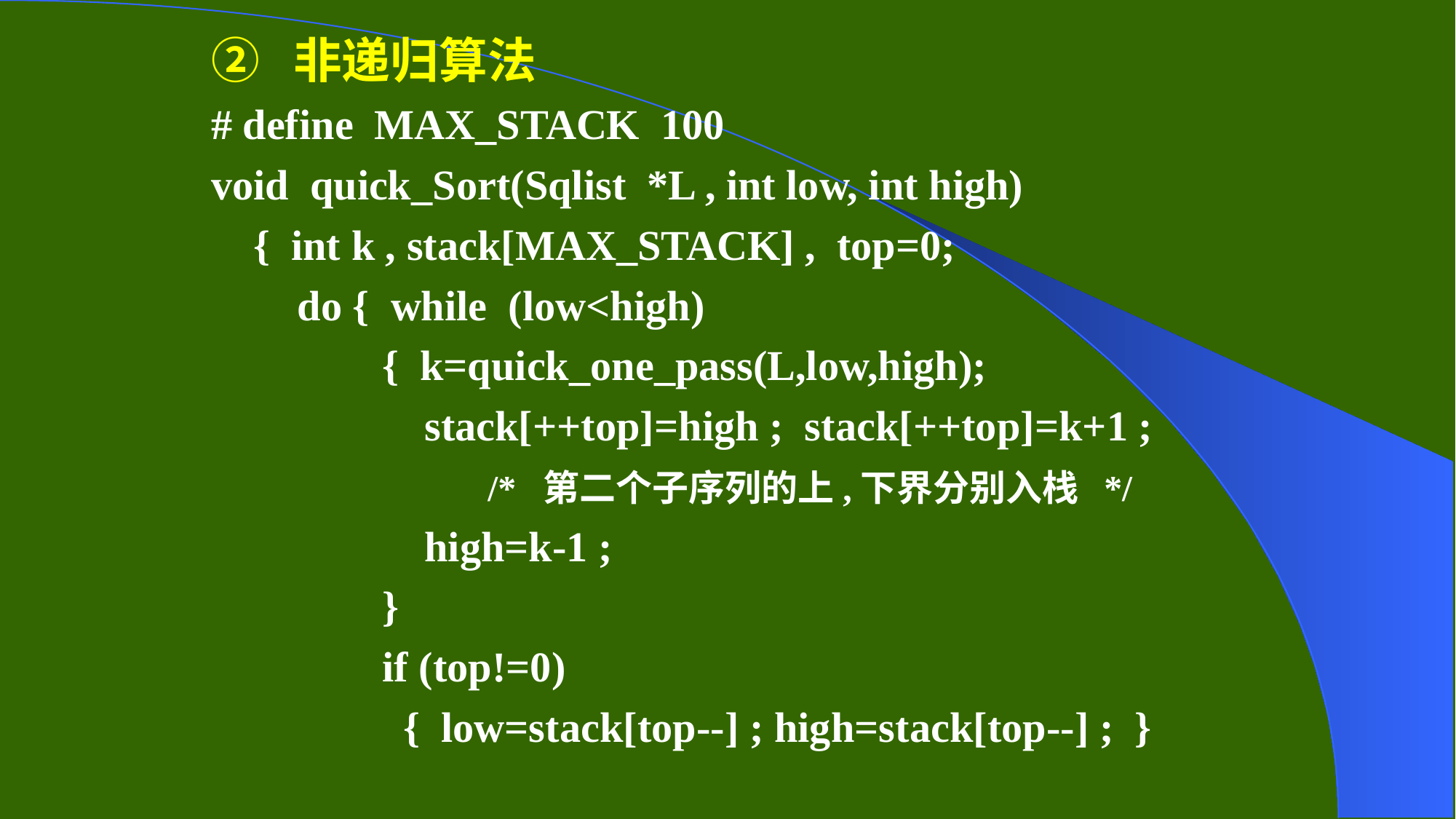

②  非递归算法
# define  MAX_STACK  100
void  quick_Sort(Sqlist  *L , int low, int high)
{  int k , stack[MAX_STACK] ,  top=0;
do {  while  (low<high)
{  k=quick_one_pass(L,low,high);
    stack[++top]=high ;  stack[++top]=k+1 ;
          /*  第二个子序列的上,下界分别入栈  */
    high=k-1 ;
}
if (top!=0)
  {  low=stack[top--] ; high=stack[top--] ;  }